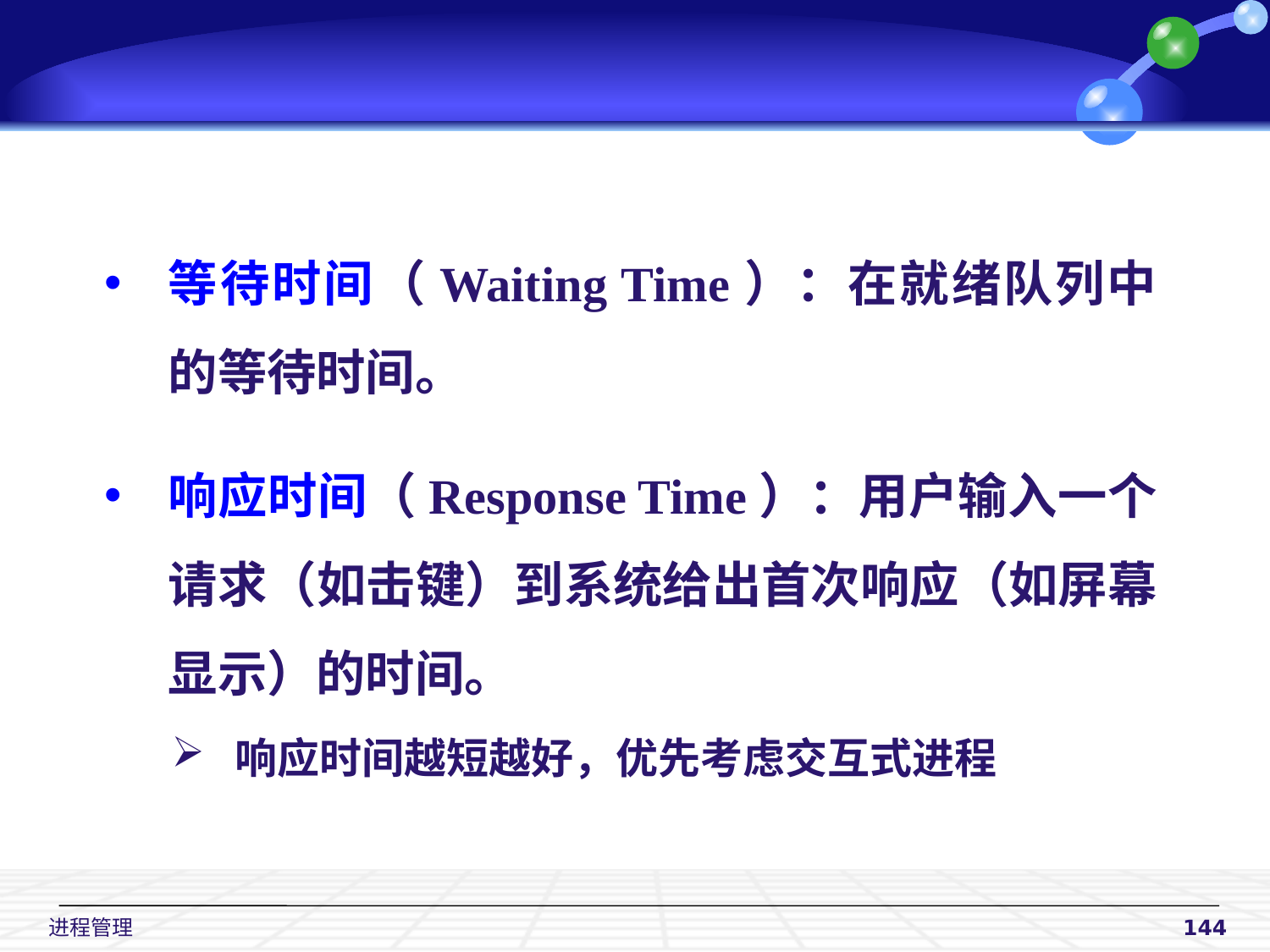

等待时间（Waiting Time）：在就绪队列中的等待时间。
响应时间（Response Time）：用户输入一个请求（如击键）到系统给出首次响应（如屏幕显示）的时间。
响应时间越短越好，优先考虑交互式进程
   进程管理
144